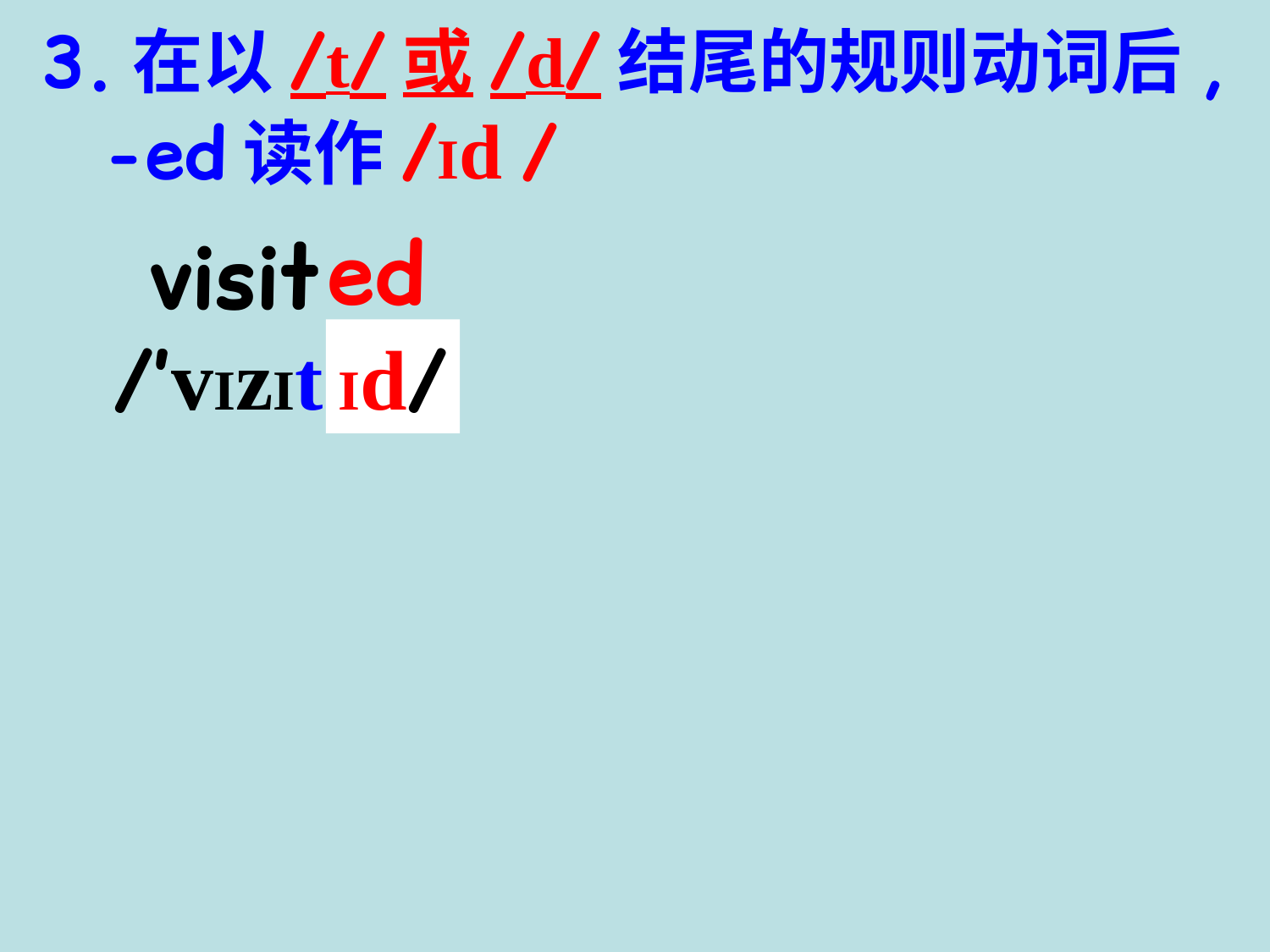

3.在以/t/或/d/结尾的规则动词后,
  -ed读作/Id /
ed
 visit
/’vIzIt /
Id/